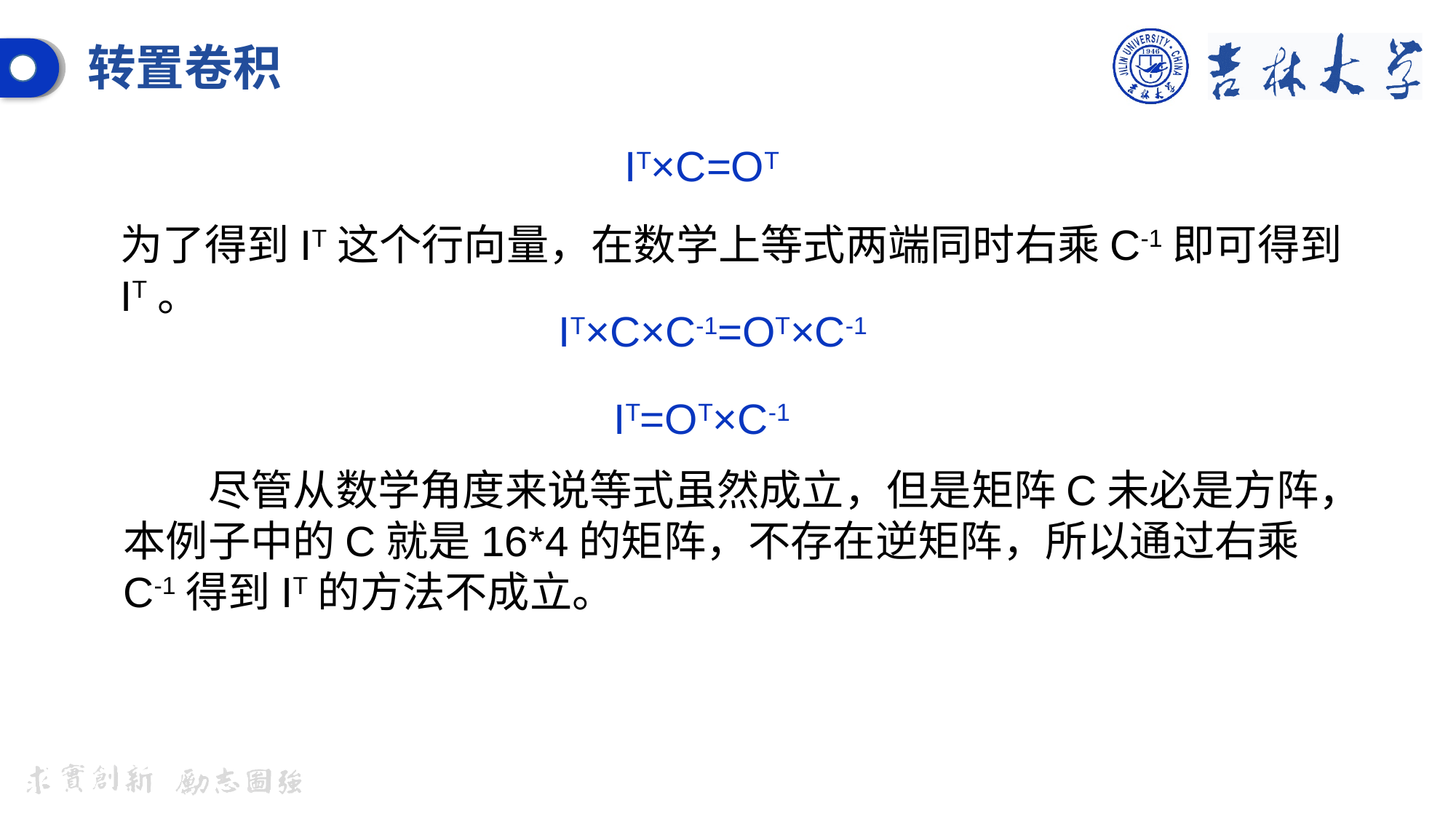

转置卷积
IT×C=OT
为了得到IT这个行向量，在数学上等式两端同时右乘C-1即可得到IT。
IT×C×C-1=OT×C-1
IT=OT×C-1
尽管从数学角度来说等式虽然成立，但是矩阵C未必是方阵，本例子中的C就是16*4的矩阵，不存在逆矩阵，所以通过右乘C-1得到IT的方法不成立。